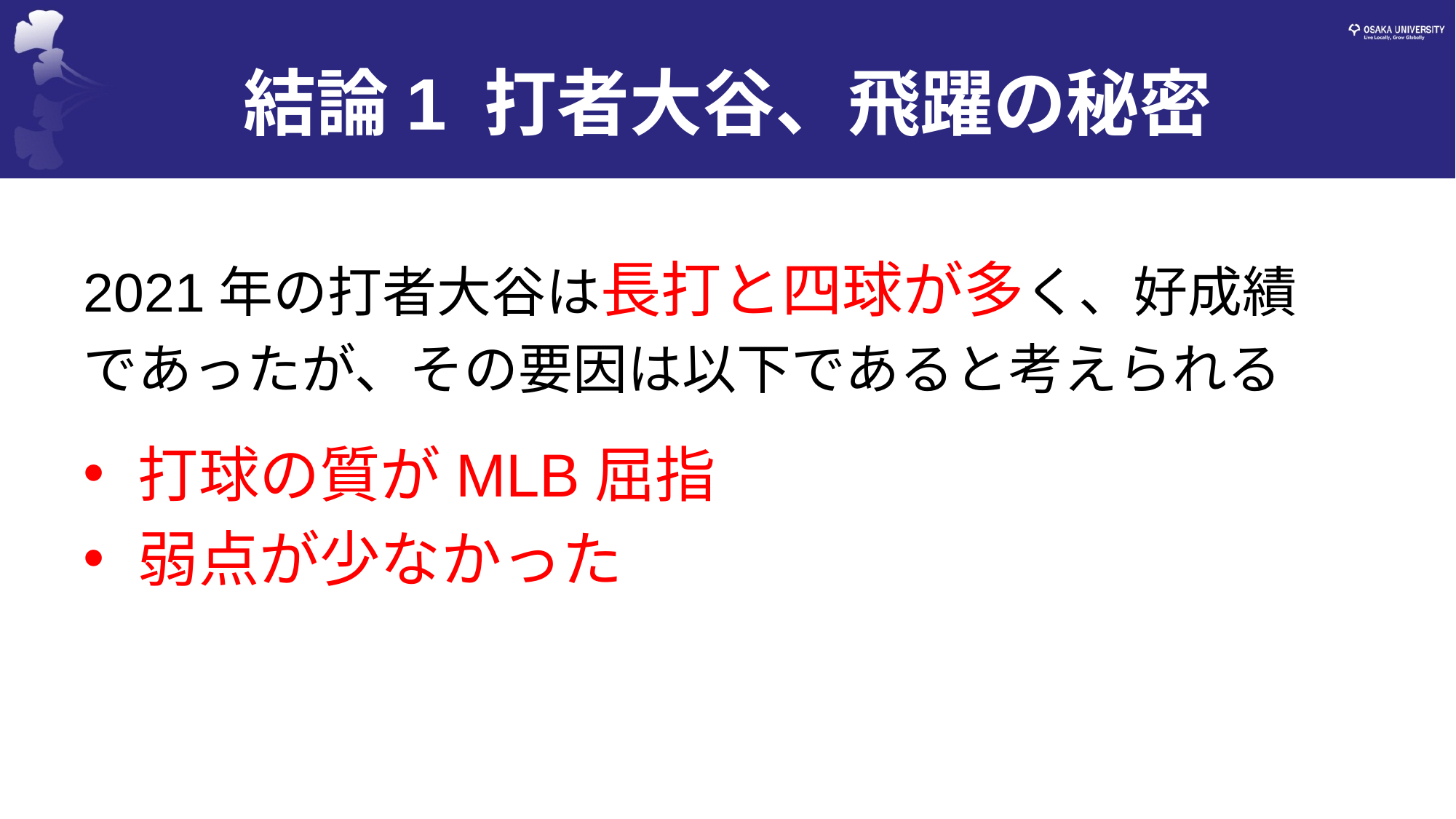

# 結論1 打者大谷、飛躍の秘密
2021年の打者大谷は長打と四球が多く、好成績
であったが、その要因は以下であると考えられる

打球の質がMLB屈指
弱点が少なかった